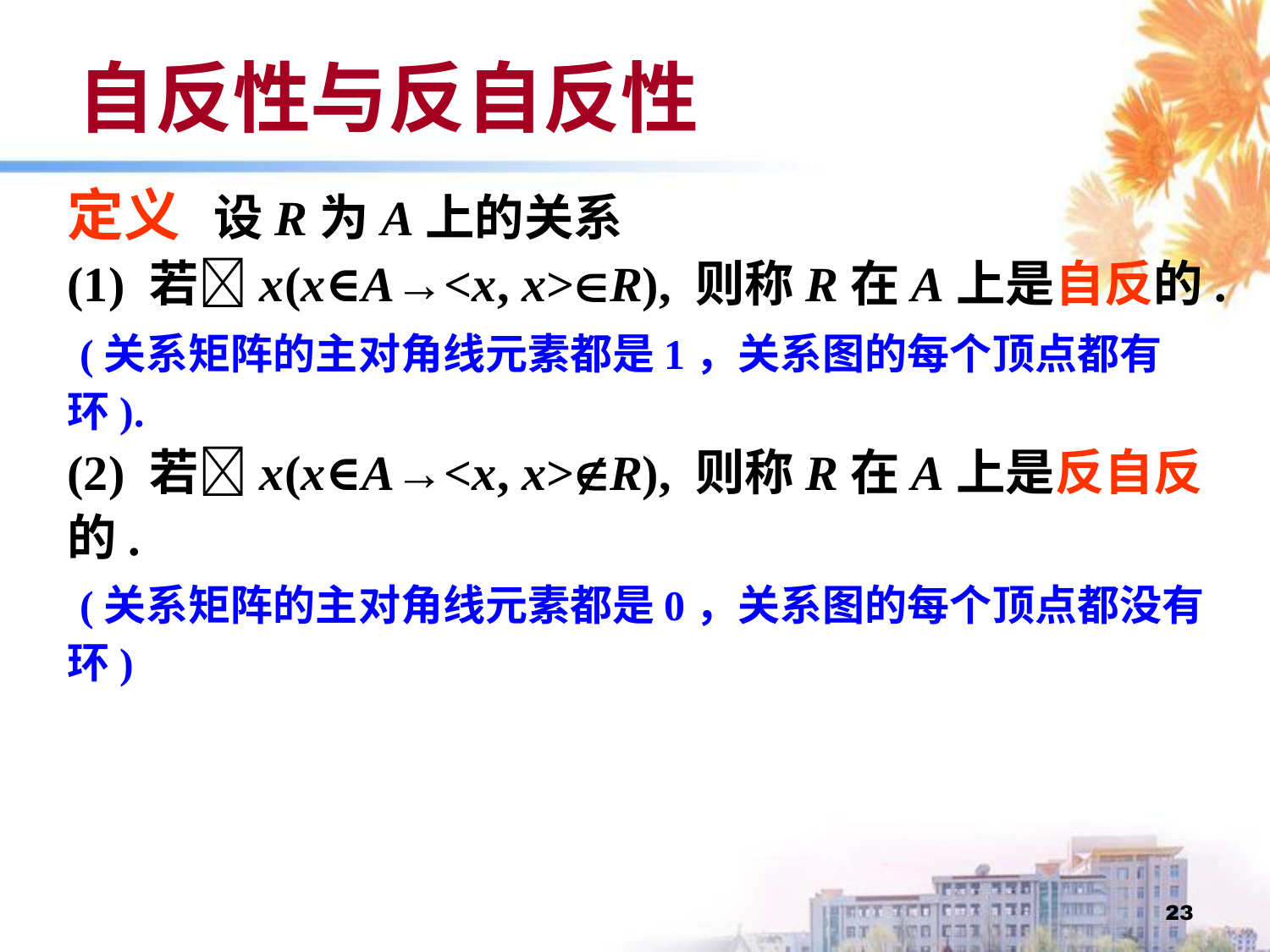

# 自反性与反自反性
定义   设R为A上的关系 
(1) 若∀x(x∈A→<x, x>∈R), 则称R在A上是自反的.
 (关系矩阵的主对角线元素都是1，关系图的每个顶点都有环).
(2) 若∀x(x∈A→<x, x>∉R), 则称R在A上是反自反的.
 (关系矩阵的主对角线元素都是0，关系图的每个顶点都没有环)
23